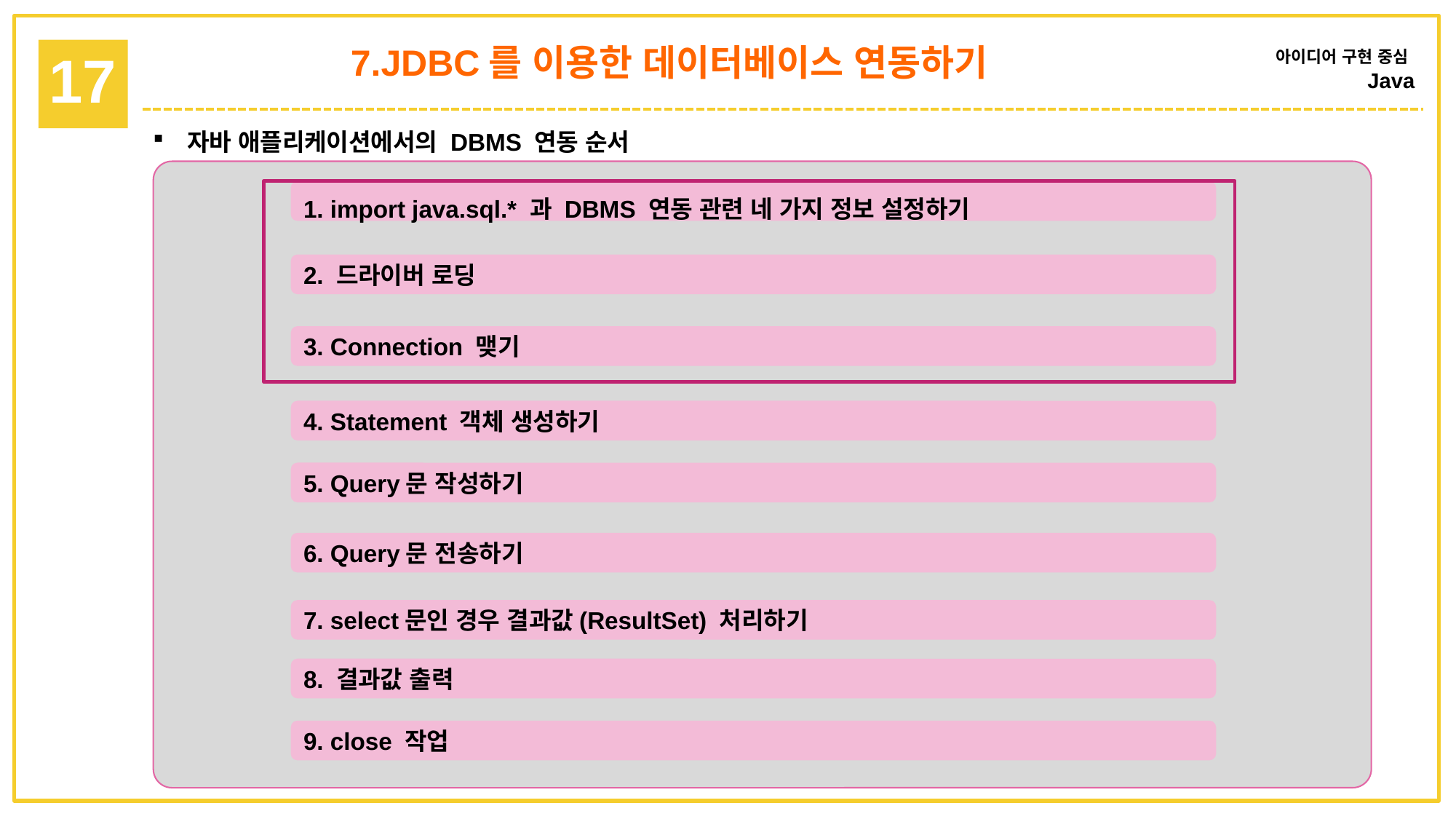

7.JDBC를 이용한 데이터베이스 연동하기
아이디어 구현 중심
Java
17

자바 애플리케이션에서의 DBMS 연동 순서

1. import java.sql.* 과 DBMS 연동 관련 네 가지 정보 설정하기
2. 드라이버 로딩
3. Connection 맺기
4. Statement 객체 생성하기
5. Query문 작성하기
6. Query문 전송하기
7. select문인 경우 결과값(ResultSet) 처리하기
8. 결과값 출력
9. close 작업